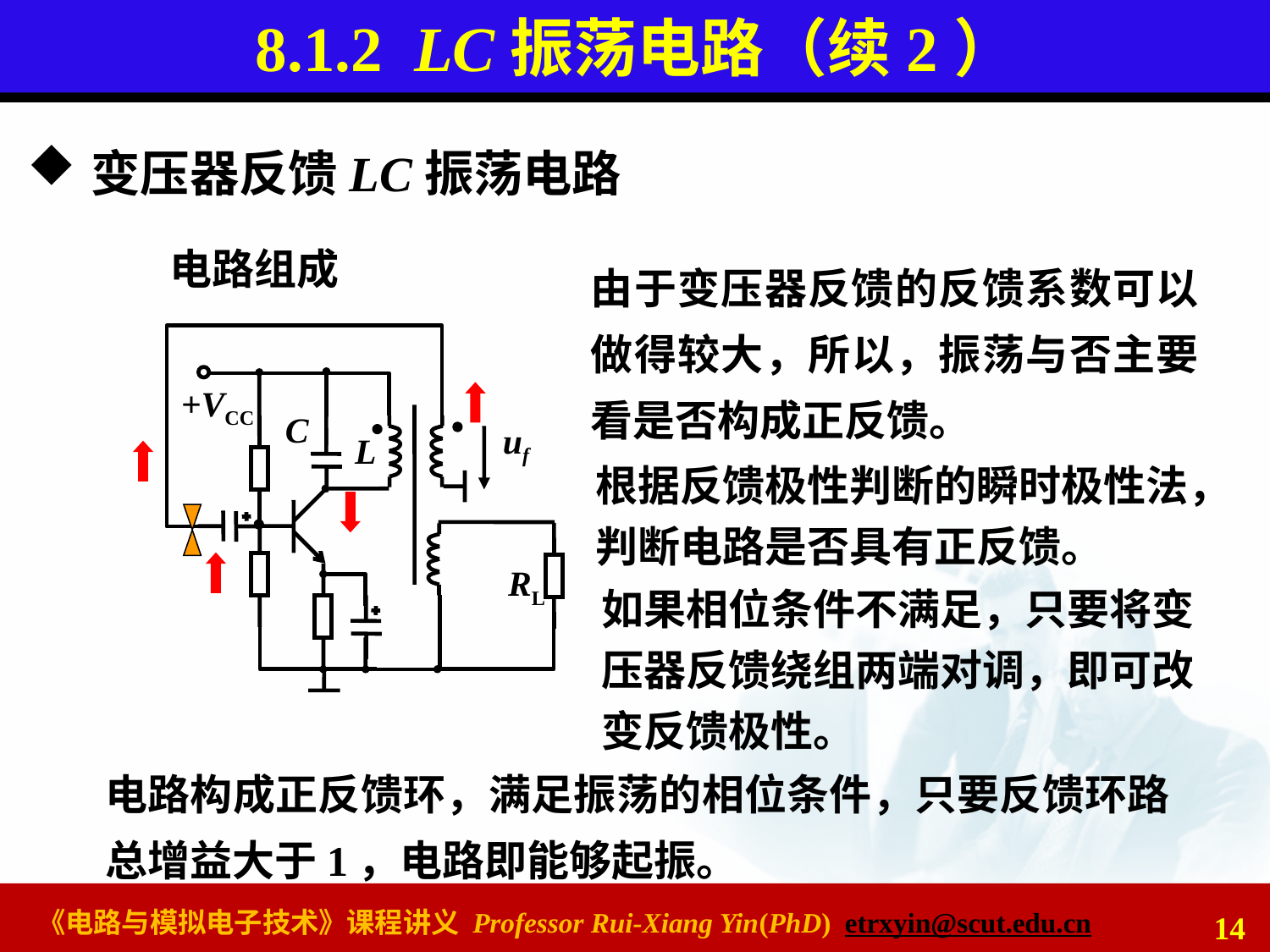

# 8.1.2  LC振荡电路（续2）
变压器反馈LC振荡电路
电路组成
由于变压器反馈的反馈系数可以做得较大，所以，振荡与否主要看是否构成正反馈。

+VCC
C

uf

L

RL

根据反馈极性判断的瞬时极性法，判断电路是否具有正反馈。

如果相位条件不满足，只要将变压器反馈绕组两端对调，即可改变反馈极性。
电路构成正反馈环，满足振荡的相位条件，只要反馈环路总增益大于1，电路即能够起振。
14